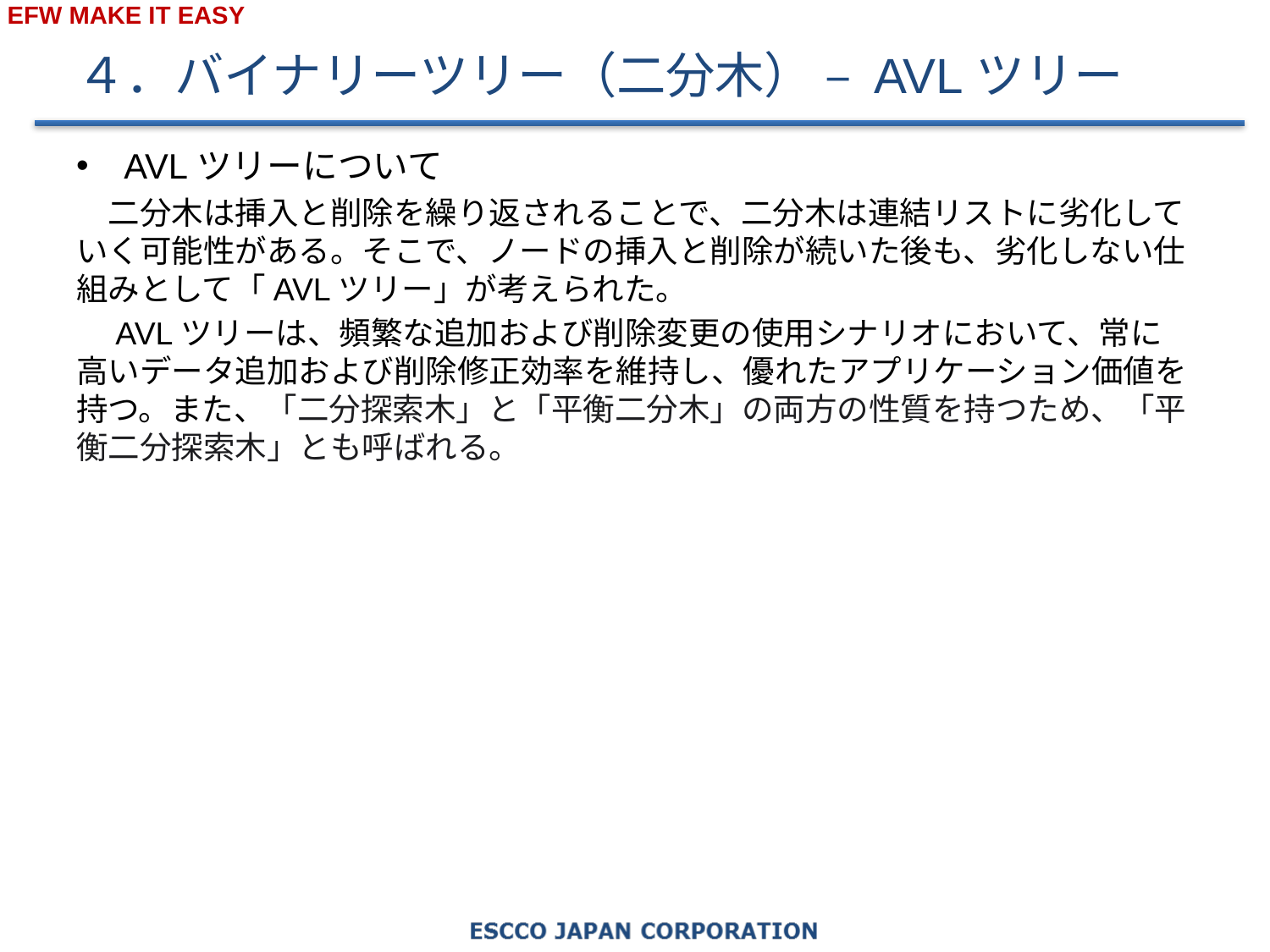

# ４．バイナリーツリー（二分木） – AVLツリー
AVLツリーについて
　二分木は挿入と削除を繰り返されることで、二分木は連結リストに劣化していく可能性がある。そこで、ノードの挿入と削除が続いた後も、劣化しない仕組みとして「AVLツリー」が考えられた。
　AVLツリーは、頻繁な追加および削除変更の使用シナリオにおいて、常に高いデータ追加および削除修正効率を維持し、優れたアプリケーション価値を持つ。また、「二分探索木」と「平衡二分木」の両方の性質を持つため、「平衡二分探索木」とも呼ばれる。